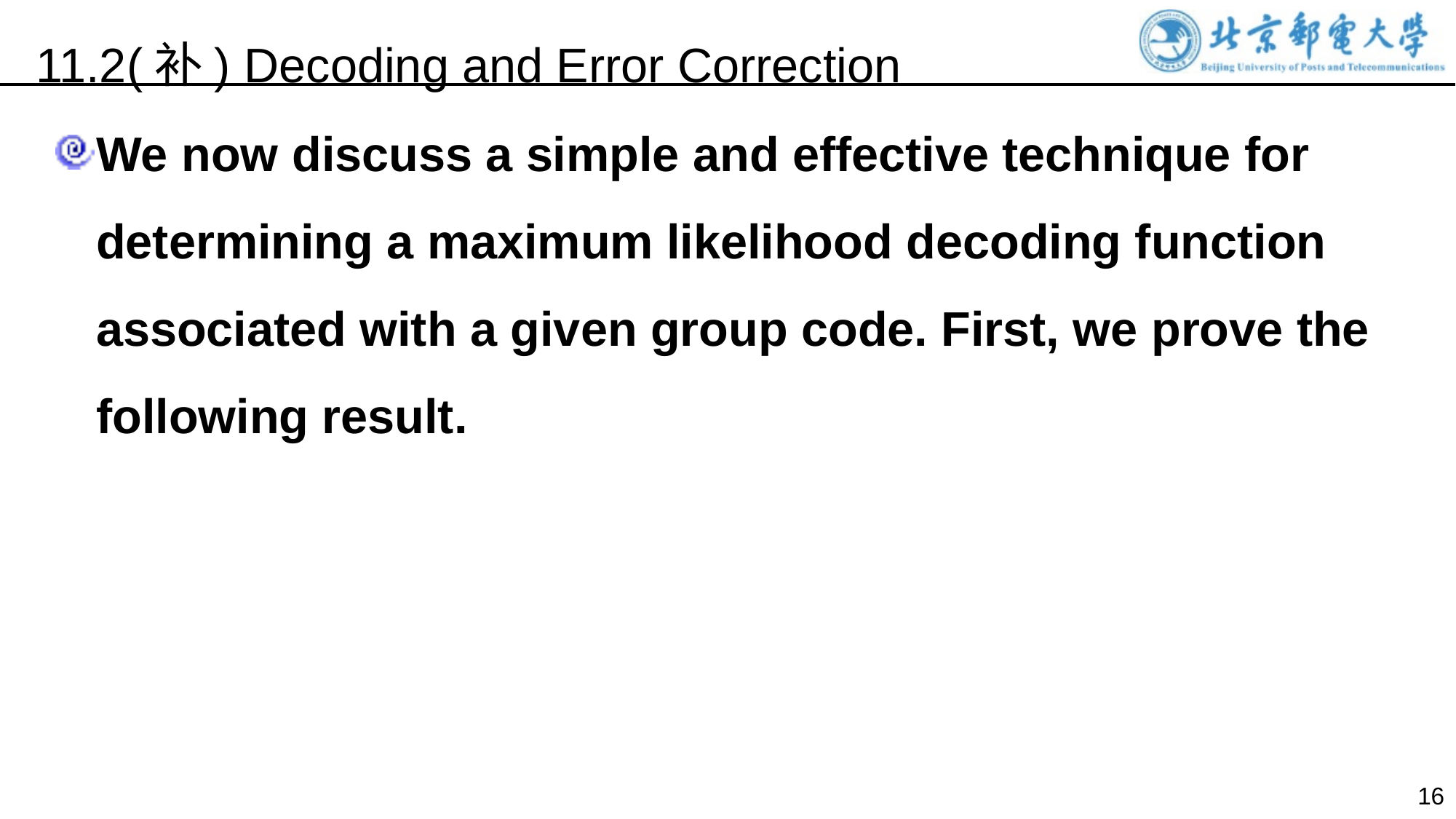

11.2(补) Decoding and Error Correction
We now discuss a simple and effective technique for determining a maximum likelihood decoding function associated with a given group code. First, we prove the following result.